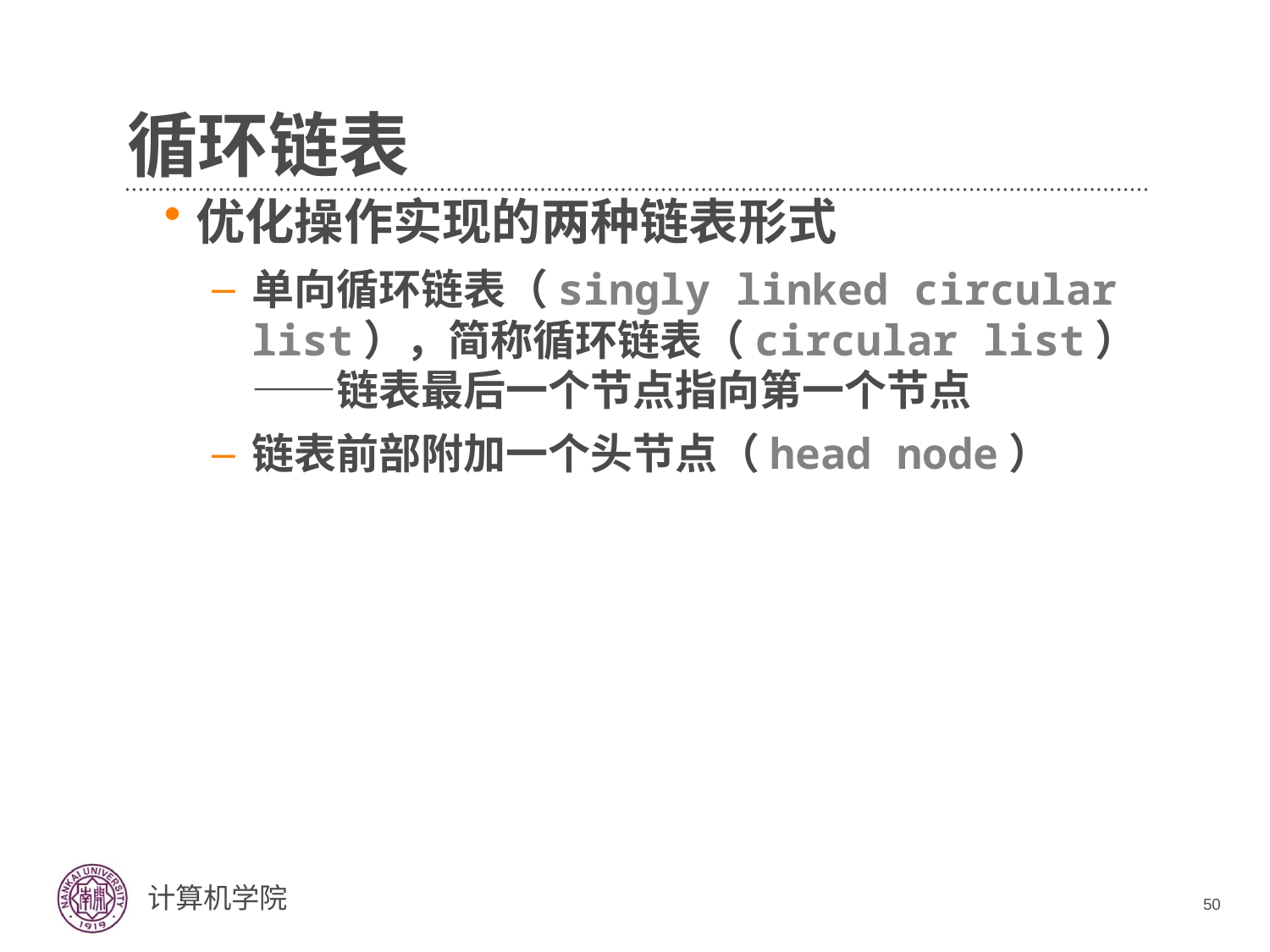

# 循环链表
优化操作实现的两种链表形式
单向循环链表（singly linked circular list），简称循环链表（circular list）
——链表最后一个节点指向第一个节点
链表前部附加一个头节点（head node）

50